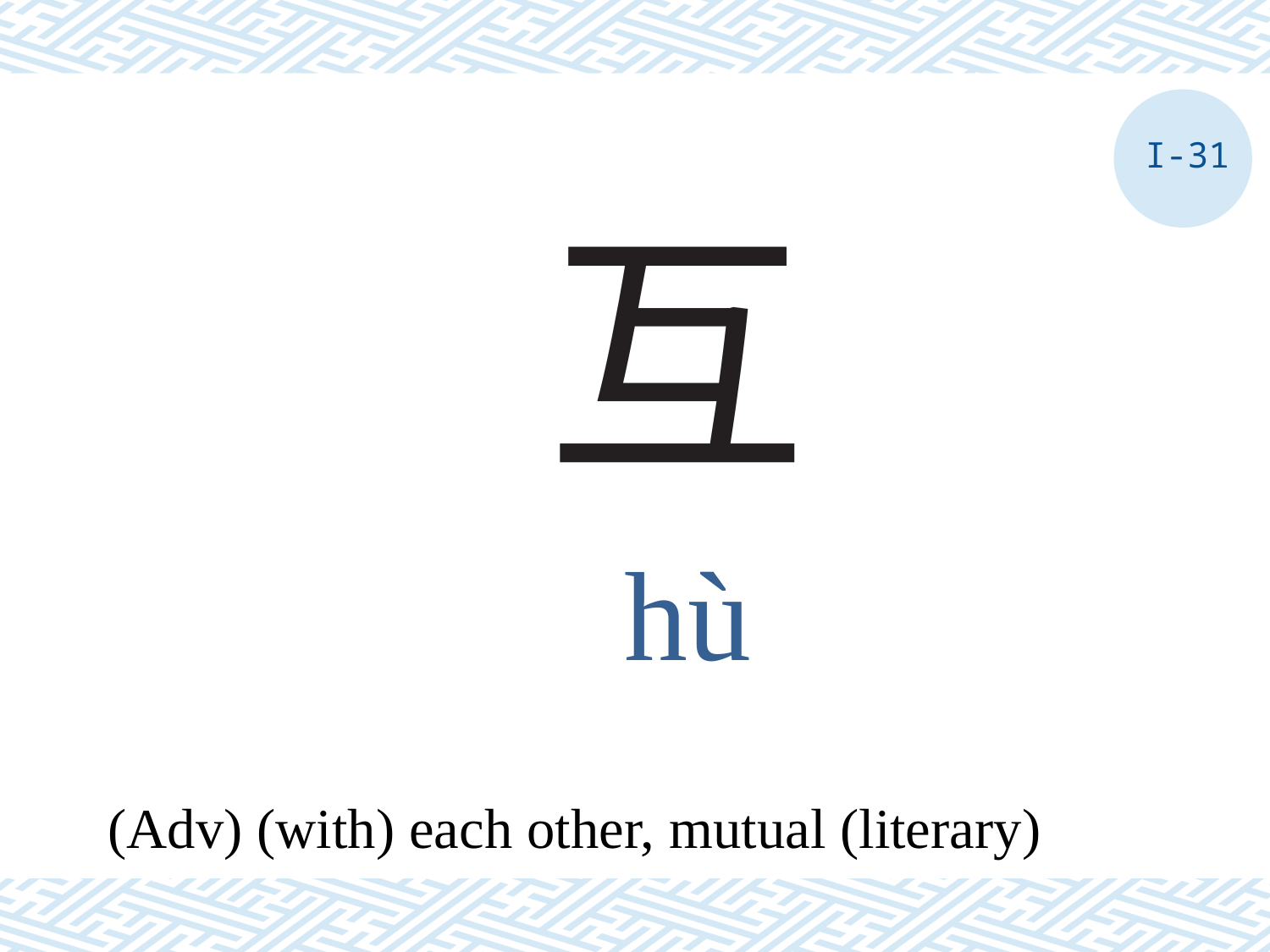

I-31

# 互
hù
(Adv) (with) each other, mutual (literary)